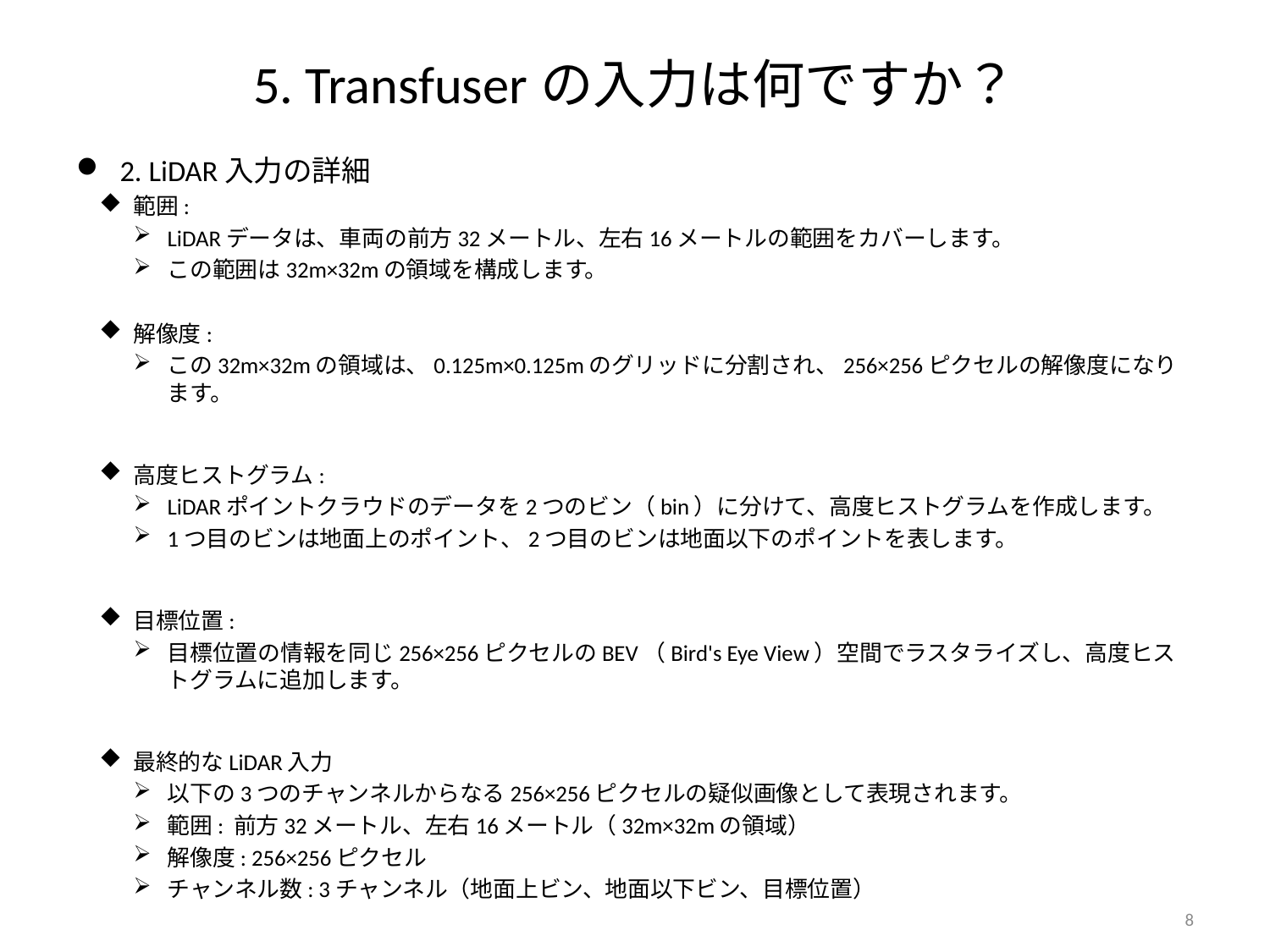

# 5. Transfuserの入力は何ですか？
2. LiDAR入力の詳細
範囲:
LiDARデータは、車両の前方32メートル、左右16メートルの範囲をカバーします。
この範囲は32m×32mの領域を構成します。

解像度:
この32m×32mの領域は、0.125m×0.125mのグリッドに分割され、256×256ピクセルの解像度になります。

高度ヒストグラム:
LiDARポイントクラウドのデータを2つのビン（bin）に分けて、高度ヒストグラムを作成します。
1つ目のビンは地面上のポイント、2つ目のビンは地面以下のポイントを表します。

目標位置:
目標位置の情報を同じ256×256ピクセルのBEV（Bird's Eye View）空間でラスタライズし、高度ヒストグラムに追加します。

最終的なLiDAR入力
以下の3つのチャンネルからなる256×256ピクセルの疑似画像として表現されます。
範囲: 前方32メートル、左右16メートル（32m×32mの領域）
解像度: 256×256ピクセル
チャンネル数: 3チャンネル（地面上ビン、地面以下ビン、目標位置）
8